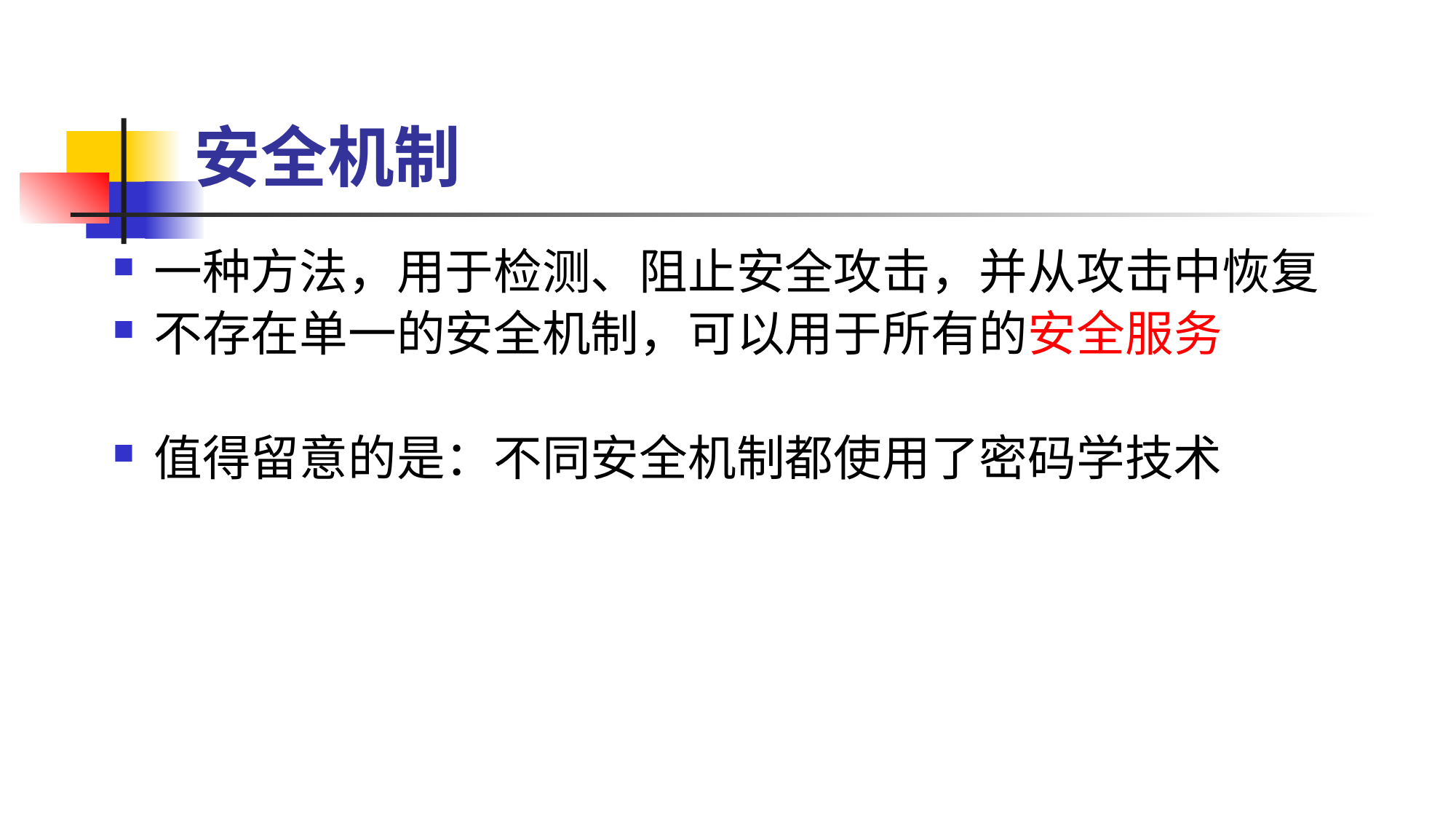

# 安全机制
一种方法，用于检测、阻止安全攻击，并从攻击中恢复
不存在单一的安全机制，可以用于所有的安全服务

值得留意的是：不同安全机制都使用了密码学技术